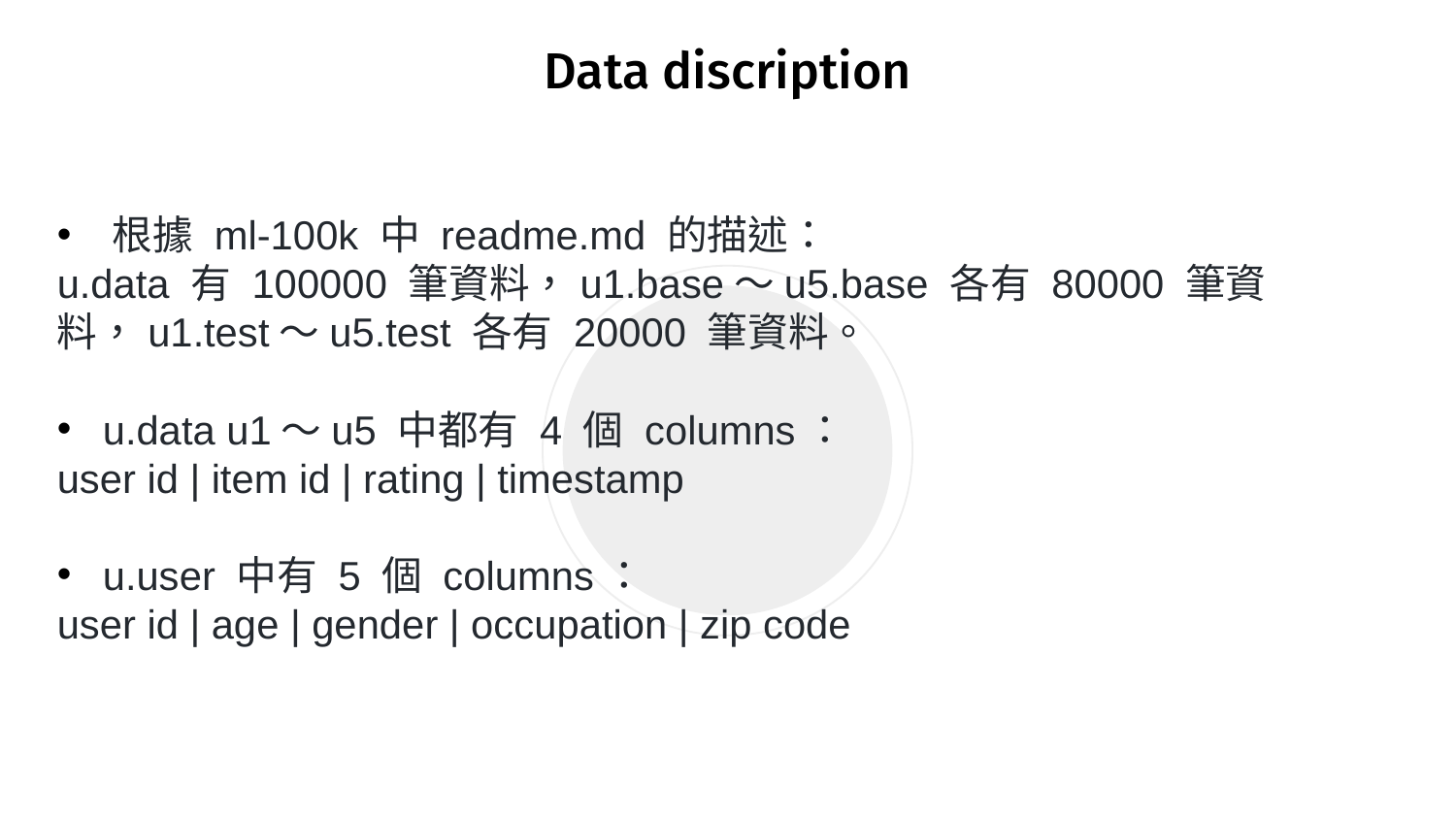

Data discription
 根據 ml-100k 中 readme.md 的描述：
u.data 有 100000 筆資料，u1.base～u5.base 各有 80000 筆資料，u1.test～u5.test 各有 20000 筆資料。

 u.data u1～u5 中都有 4 個 columns：
user id | item id | rating | timestamp

 u.user 中有 5 個 columns：
user id | age | gender | occupation | zip code